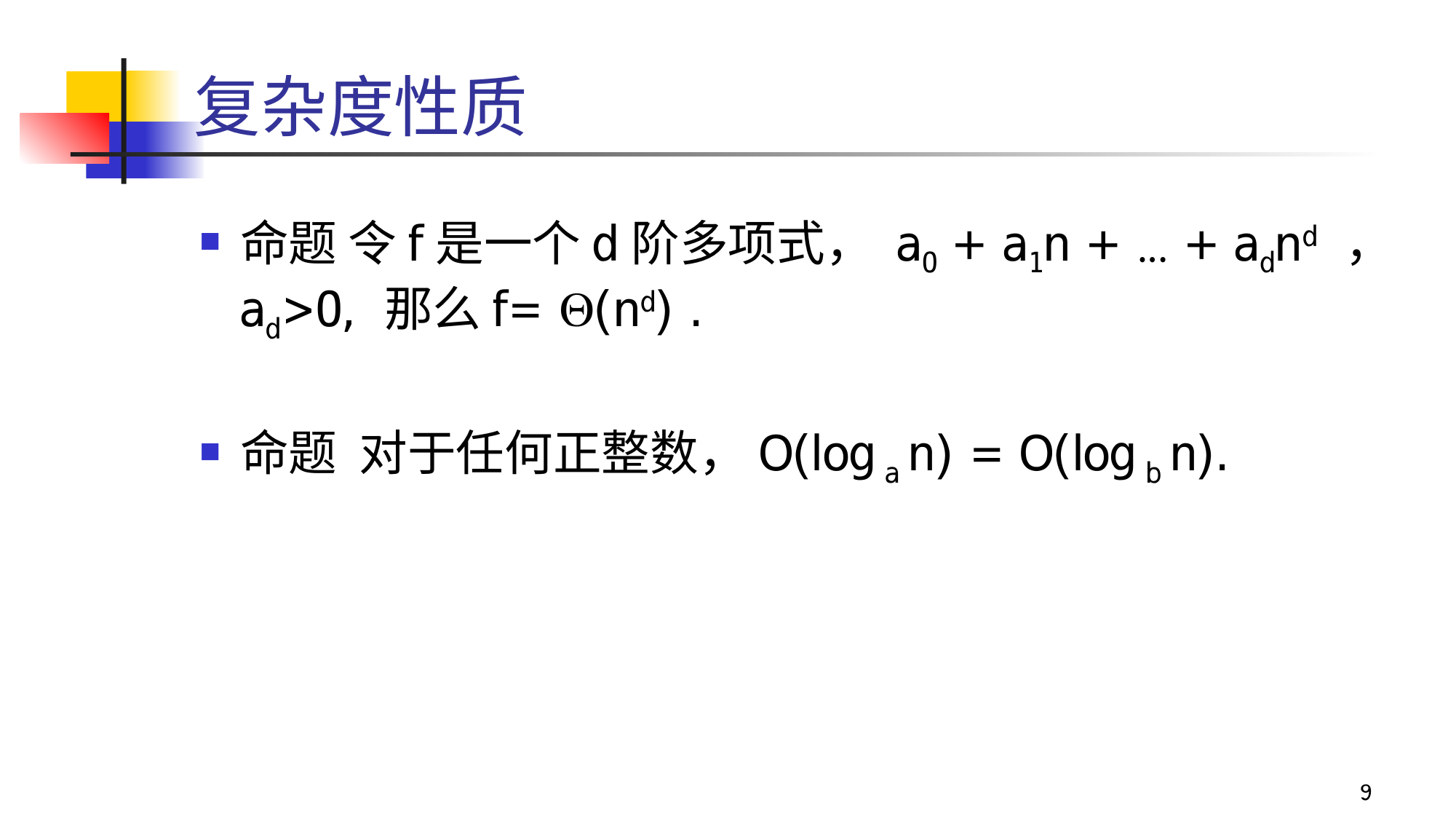

# 复杂度性质
命题 令f是一个d阶多项式， a0 + a1n + … + adnd ，ad>0, 那么f= Θ(nd) .

命题  对于任何正整数，O(log a n) = O(log b n).

9